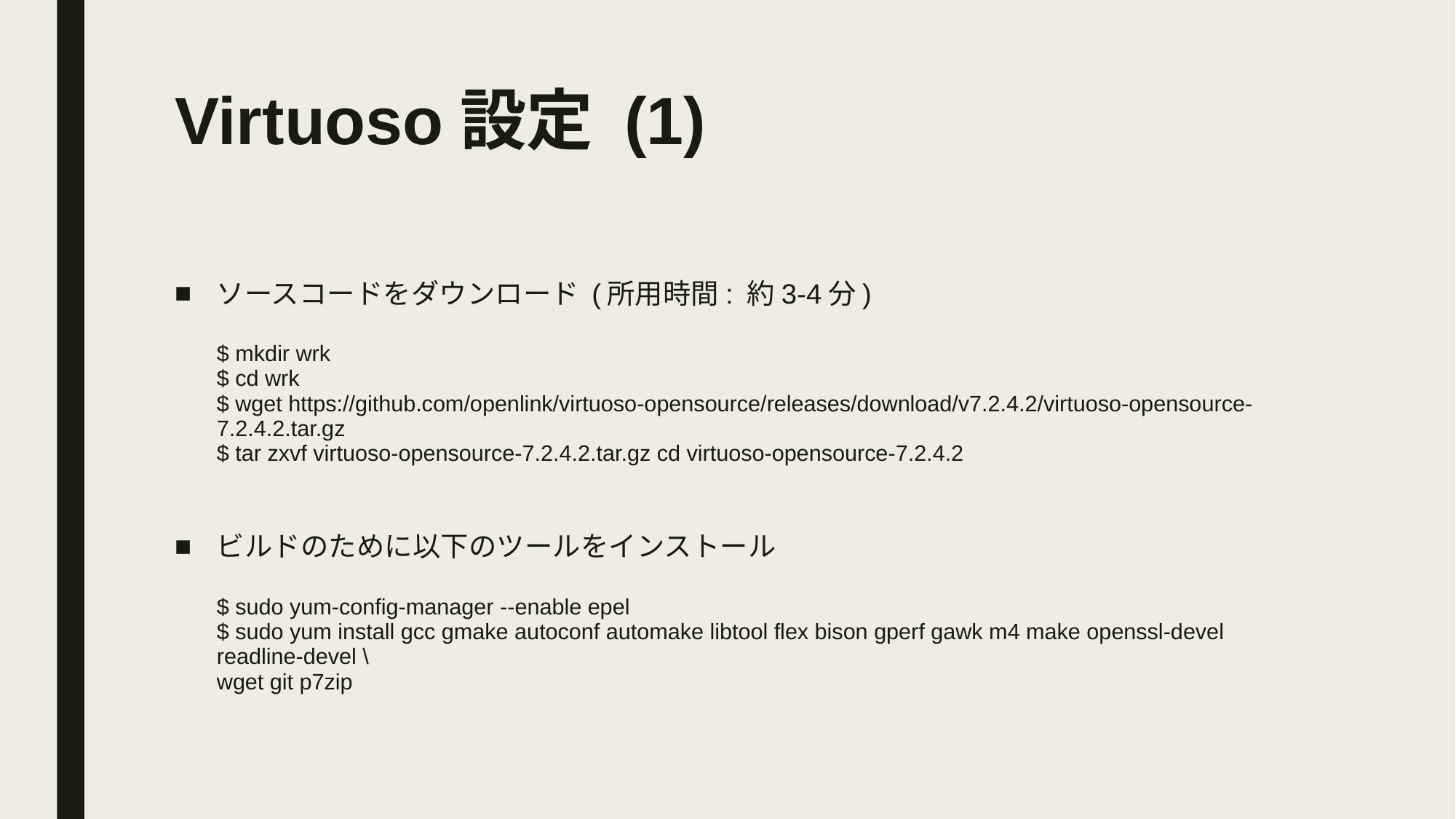

# Virtuoso設定 (1)
ソースコードをダウンロード (所用時間: 約3-4分)
$ mkdir wrk
$ cd wrk
$ wget https://github.com/openlink/virtuoso-opensource/releases/download/v7.2.4.2/virtuoso-opensource-7.2.4.2.tar.gz
$ tar zxvf virtuoso-opensource-7.2.4.2.tar.gz cd virtuoso-opensource-7.2.4.2

ビルドのために以下のツールをインストール
$ sudo yum-config-manager --enable epel
$ sudo yum install gcc gmake autoconf automake libtool flex bison gperf gawk m4 make openssl-devel readline-devel \
wget git p7zip